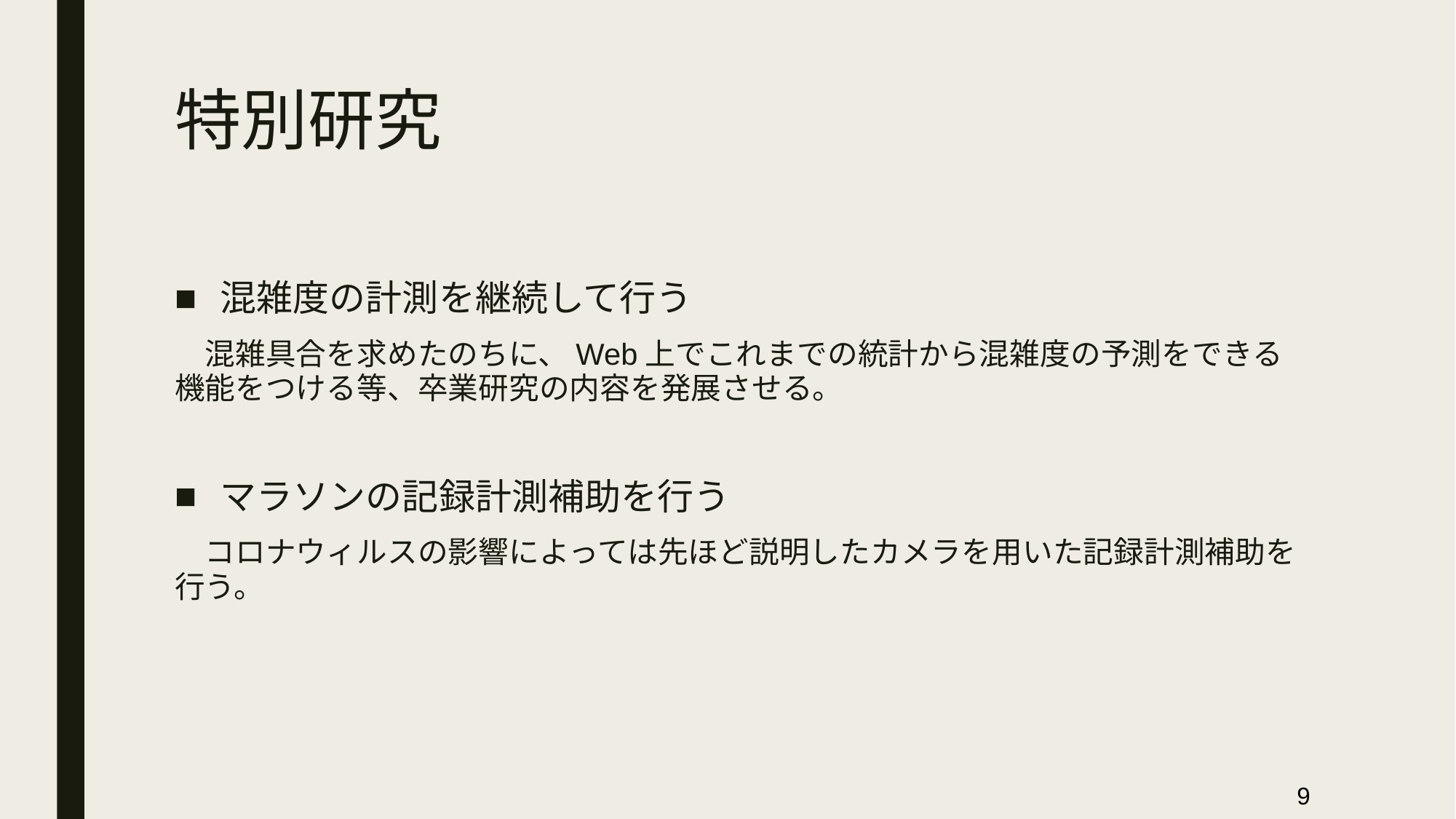

# 特別研究
混雑度の計測を継続して行う
　混雑具合を求めたのちに、Web上でこれまでの統計から混雑度の予測をできる機能をつける等、卒業研究の内容を発展させる。

マラソンの記録計測補助を行う
　コロナウィルスの影響によっては先ほど説明したカメラを用いた記録計測補助を行う。
9